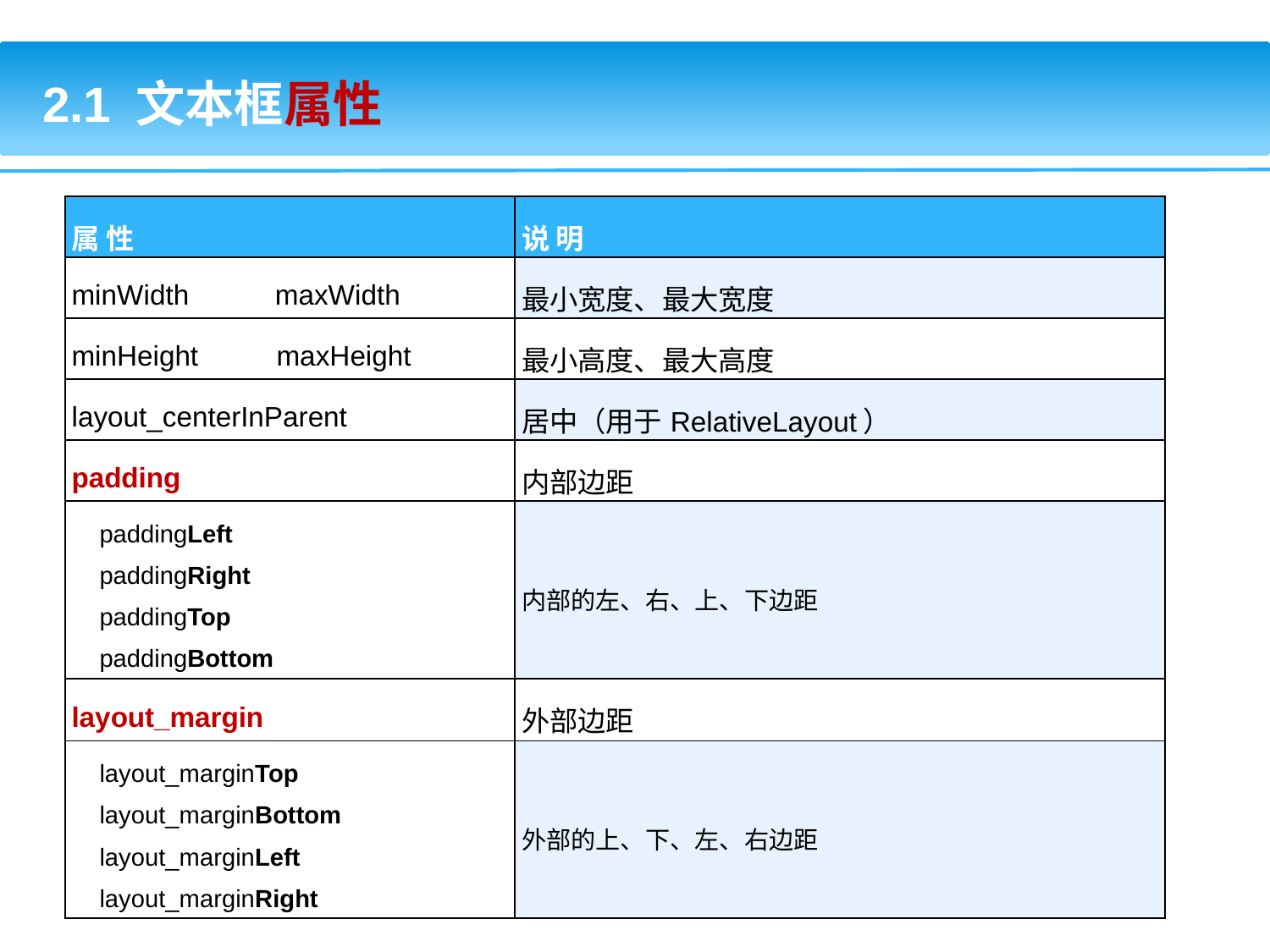

2.1 文本框属性
| 属 性 | 说 明 |
| --- | --- |
| minWidth maxWidth | 最小宽度、最大宽度 |
| minHeight maxHeight | 最小高度、最大高度 |
| layout\_centerInParent | 居中（用于RelativeLayout） |
| padding | 内部边距 |
| paddingLeft paddingRight paddingTop paddingBottom | 内部的左、右、上、下边距 |
| layout\_margin | 外部边距 |
| layout\_marginTop layout\_marginBottom layout\_marginLeft layout\_marginRight | 外部的上、下、左、右边距 |